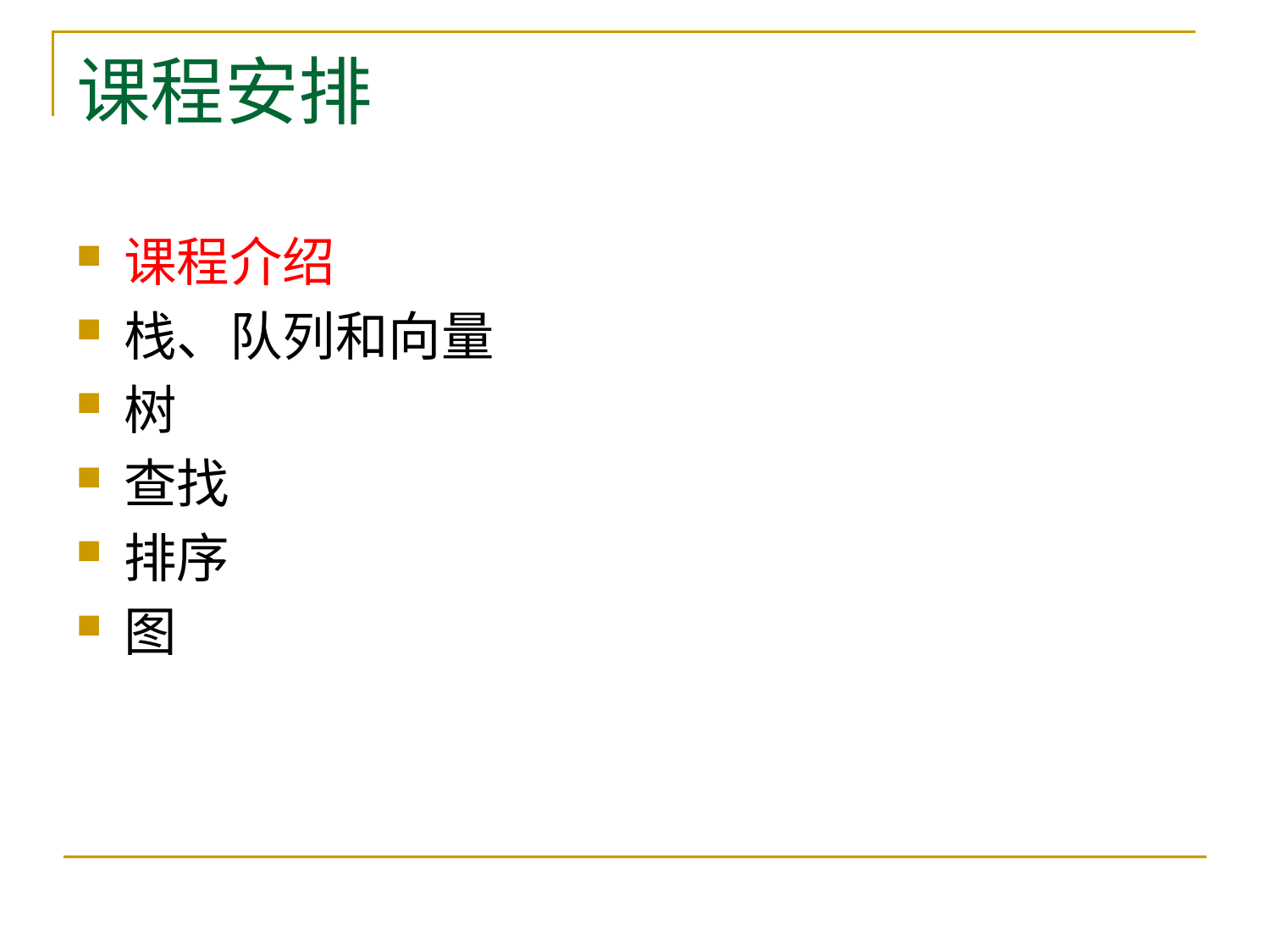

# 课程安排
课程介绍
栈、队列和向量
树
查找
排序
图